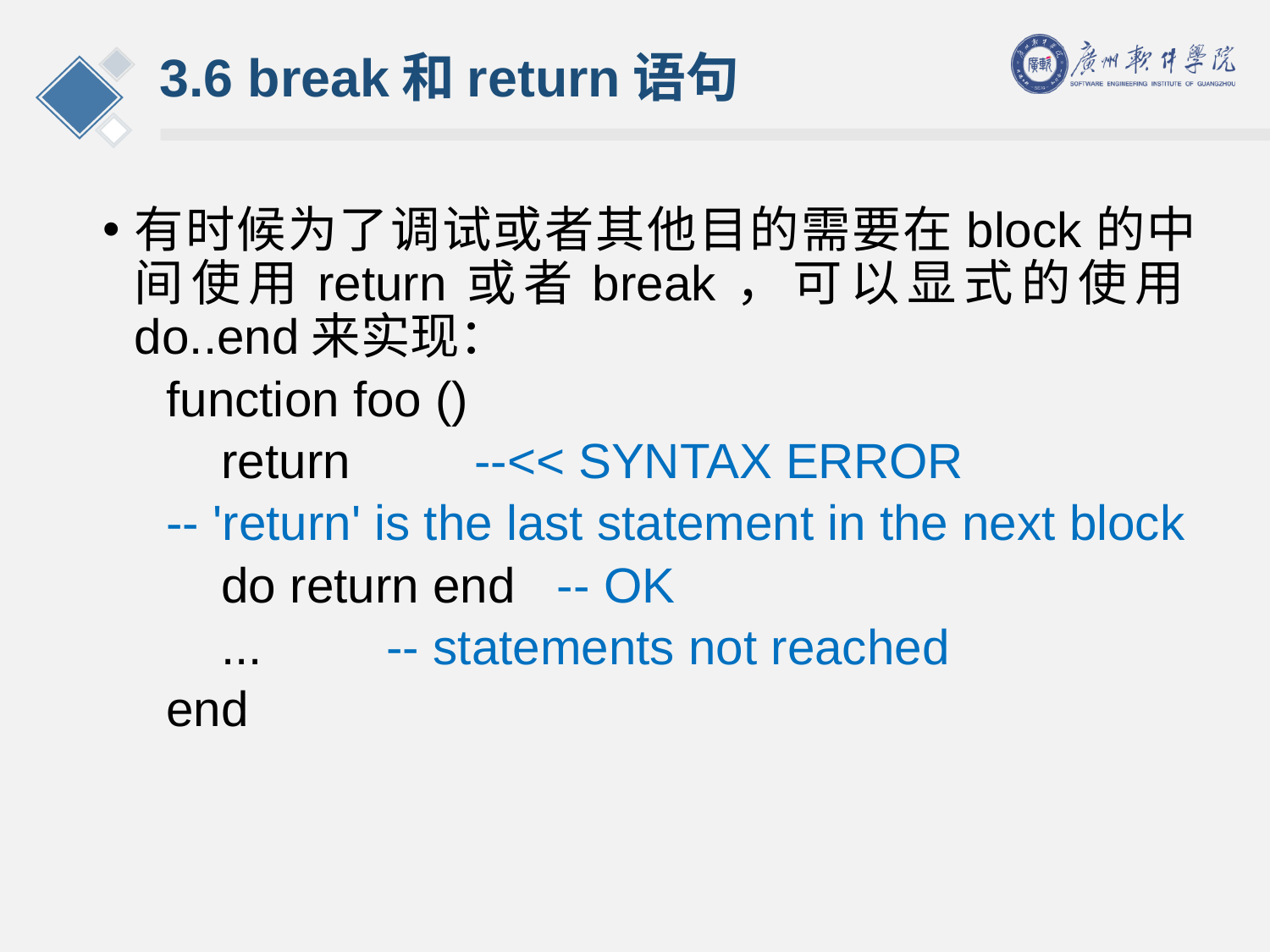

# 3.6 break和return语句
有时候为了调试或者其他目的需要在block的中间使用return或者break，可以显式的使用do..end来实现：
function foo ()
    return         --<< SYNTAX ERROR
-- 'return' is the last statement in the next block
    do return end   -- OK
    ...         -- statements not reached
end